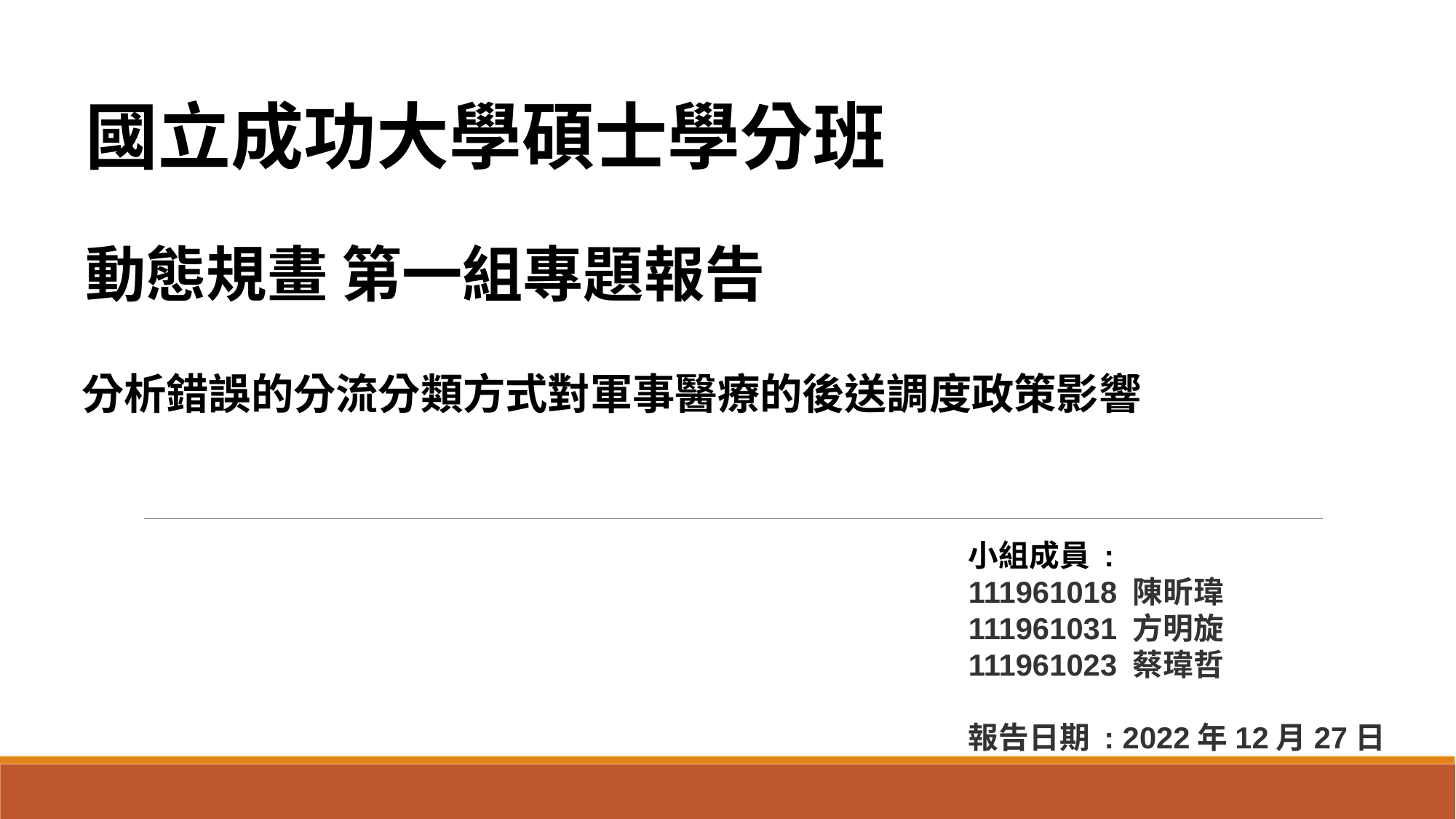

國立成功大學碩士學分班
動態規畫 第一組專題報告
分析錯誤的分流分類方式對軍事醫療的後送調度政策影響
小組成員 :
111961018 陳昕瑋
111961031 方明旋
111961023 蔡瑋哲

報告日期 : 2022年12月27日